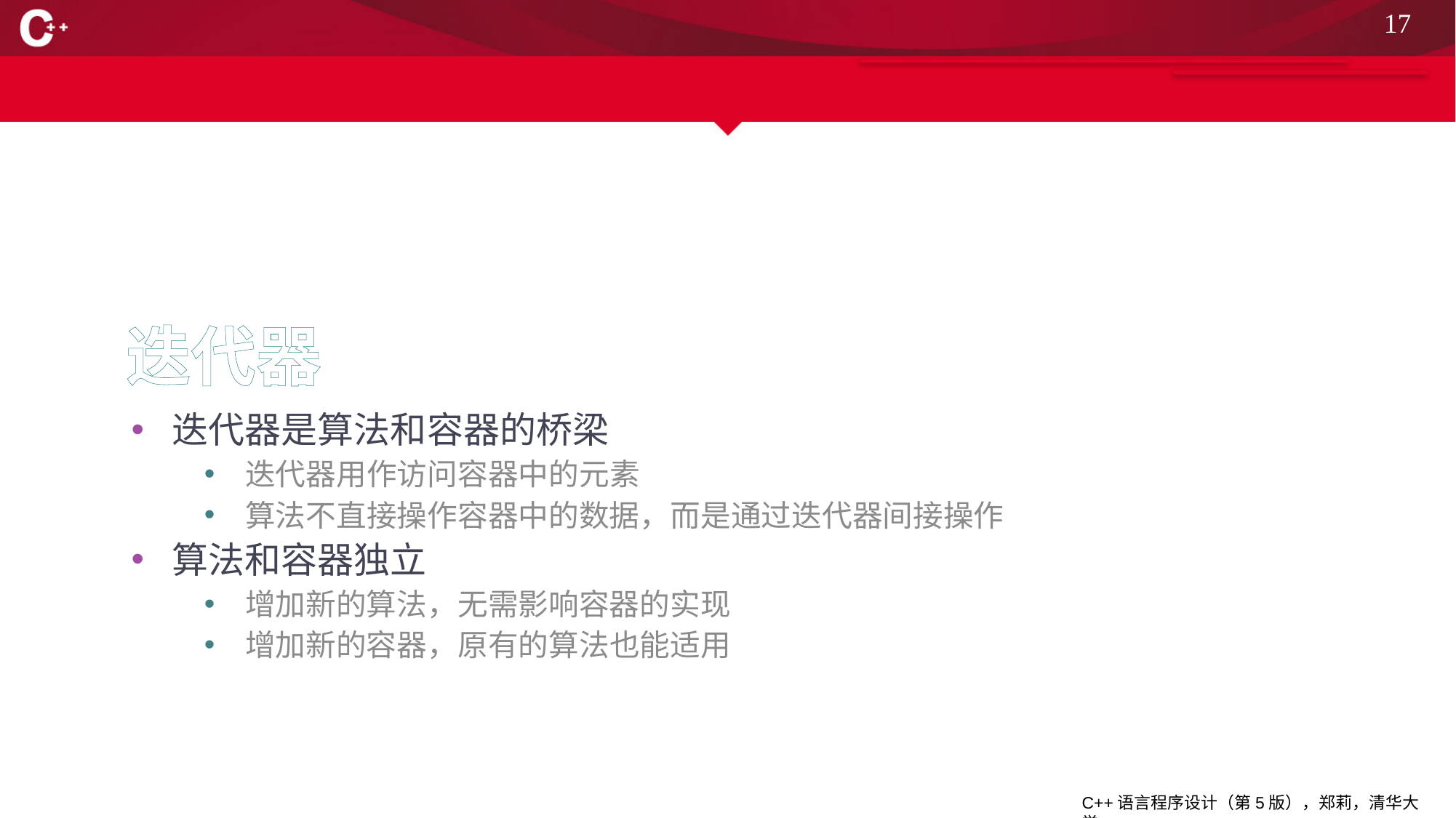

17
# 迭代器
迭代器是算法和容器的桥梁
迭代器用作访问容器中的元素
算法不直接操作容器中的数据，而是通过迭代器间接操作
算法和容器独立
增加新的算法，无需影响容器的实现
增加新的容器，原有的算法也能适用